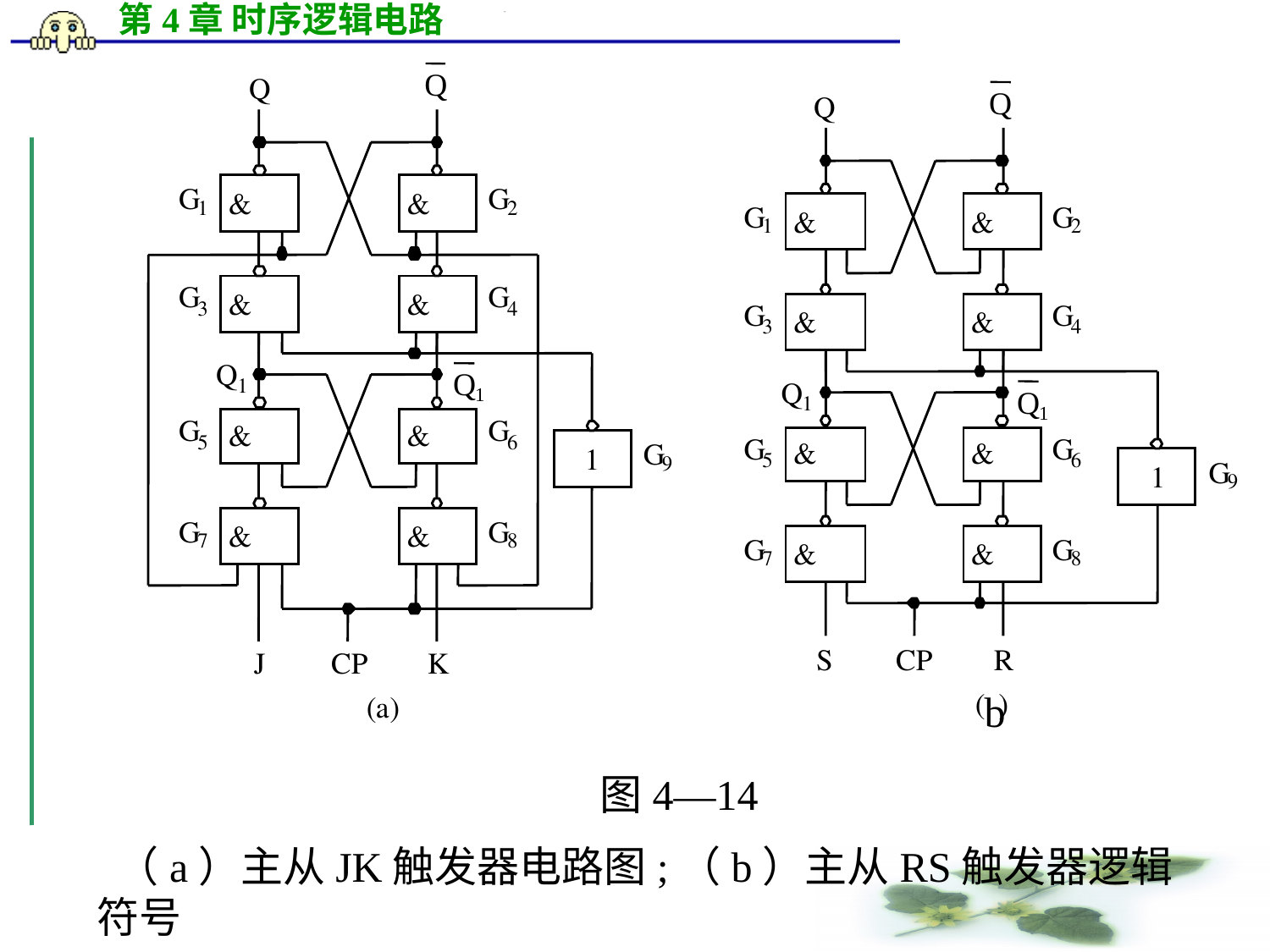

Q
Q

G
G
 &
 &
1
2

G
G
 &
 &
3
4

Q

Q
1

1

G
G
 &
 &

5
6

G
1
9

G
G
 &
 &
7
8

J
CP
K
(
a
)

Q
Q

G
G
 &
 &
1
2

G
G
 &
 &
3
4

Q

Q
1

1

G
G
 &
 &

5
6

G
1
9

G
G
 &
 &
7
8

S
CP
R
(
b
)
      图4―14
 （a）主从JK触发器电路图;（b）主从RS触发器逻辑符号